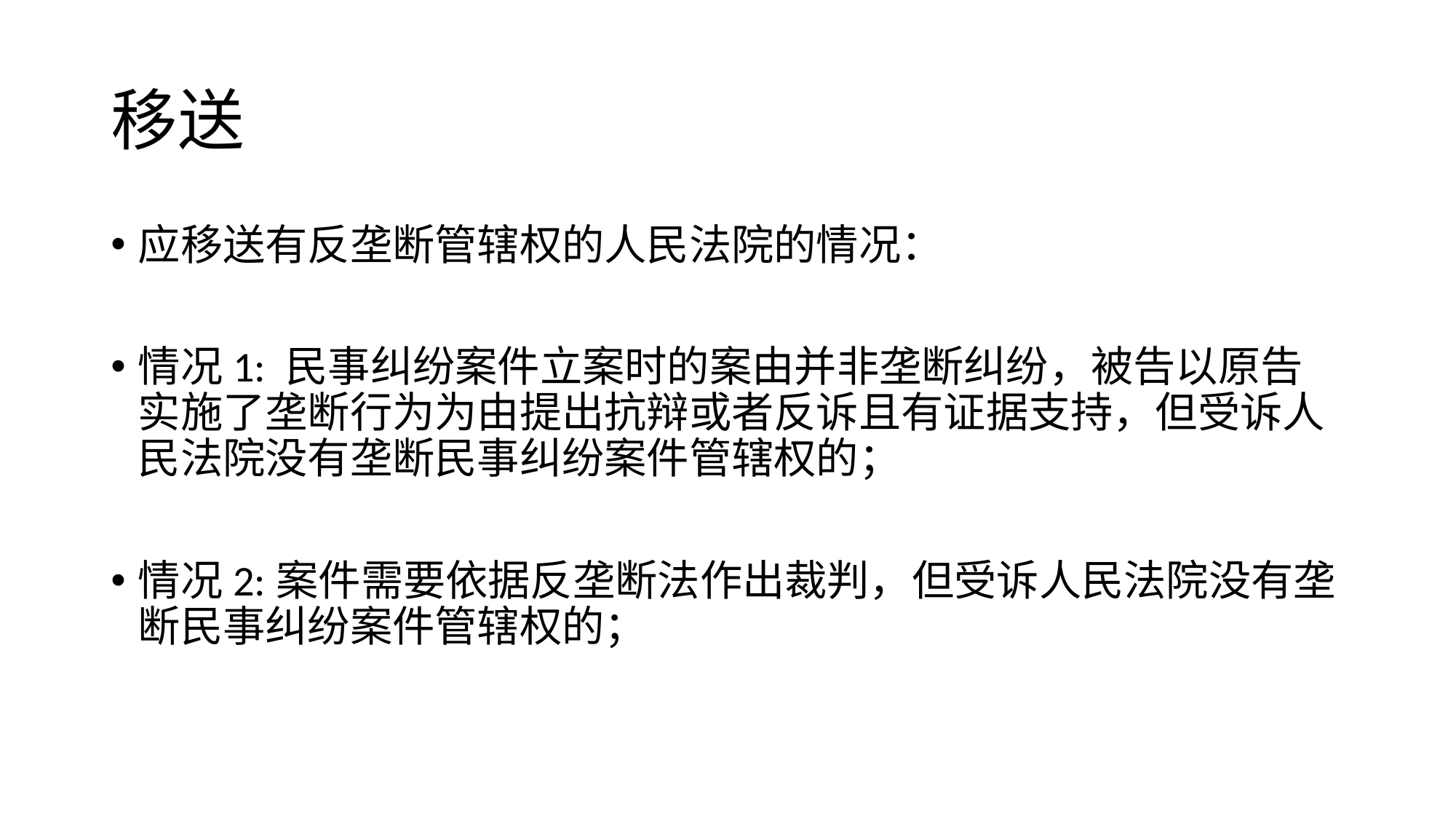

# 移送
应移送有反垄断管辖权的人民法院的情况：

情况1: 民事纠纷案件立案时的案由并非垄断纠纷，被告以原告实施了垄断行为为由提出抗辩或者反诉且有证据支持，但受诉人民法院没有垄断民事纠纷案件管辖权的；

情况2:案件需要依据反垄断法作出裁判，但受诉人民法院没有垄断民事纠纷案件管辖权的；